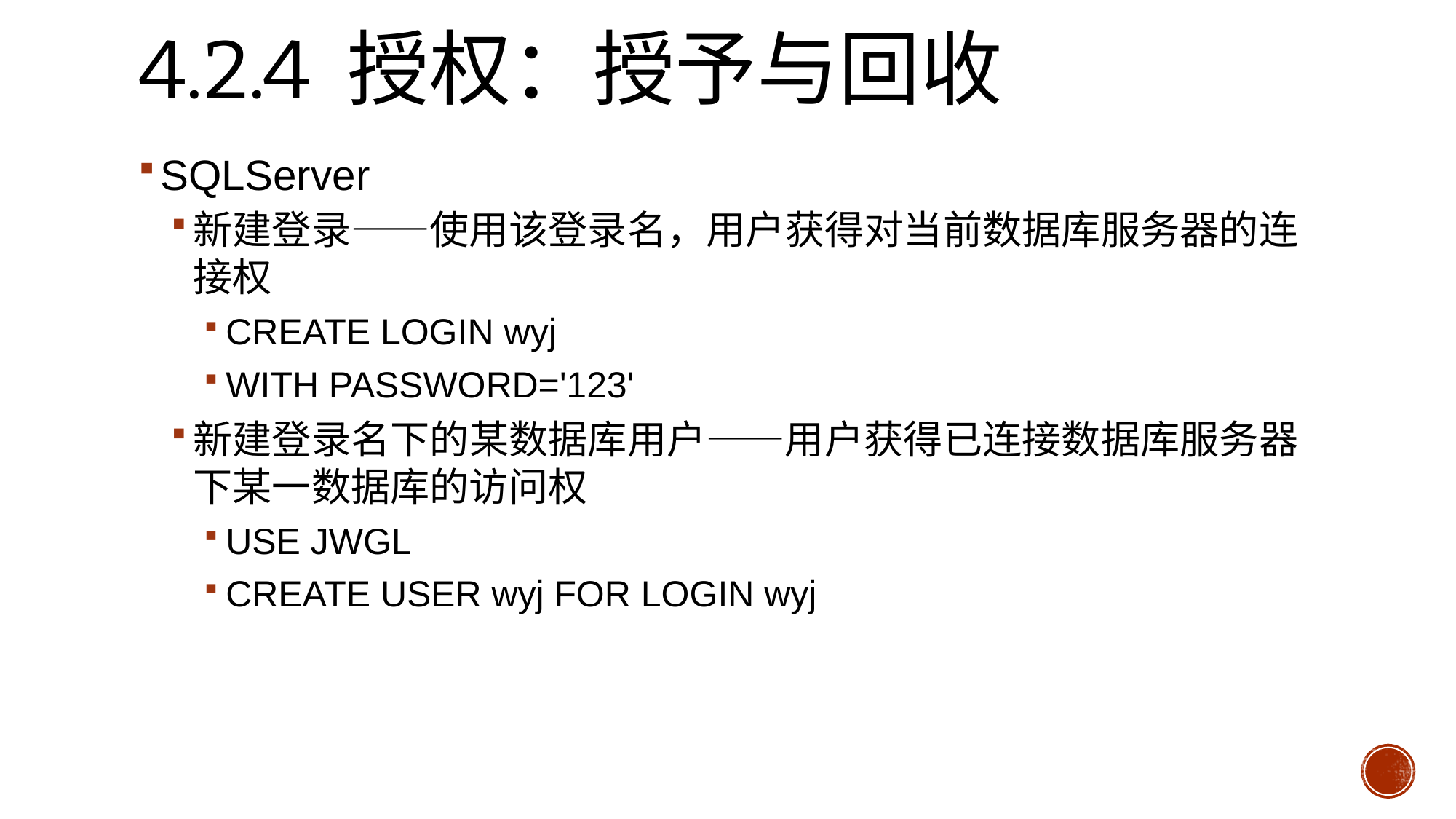

# 4.2.4 授权：授予与回收
SQLServer
新建登录——使用该登录名，用户获得对当前数据库服务器的连接权
CREATE LOGIN wyj
WITH PASSWORD='123'
新建登录名下的某数据库用户——用户获得已连接数据库服务器下某一数据库的访问权
USE JWGL
CREATE USER wyj FOR LOGIN wyj

58